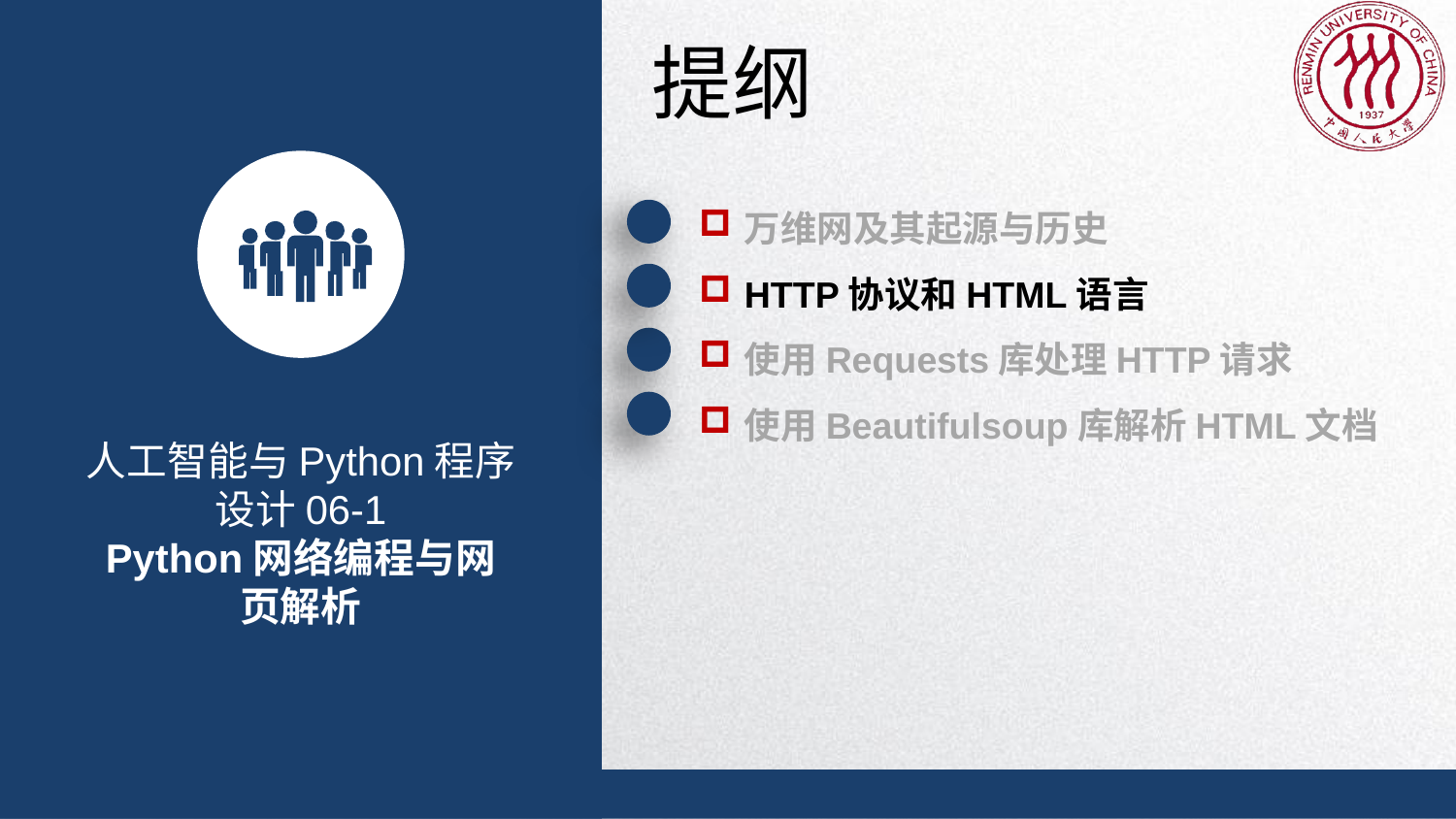

提纲

万维网及其起源与历史
HTTP协议和HTML语言
使用Requests库处理HTTP请求
使用Beautifulsoup库解析HTML文档

人工智能与Python程序设计06-1
Python网络编程与网页解析